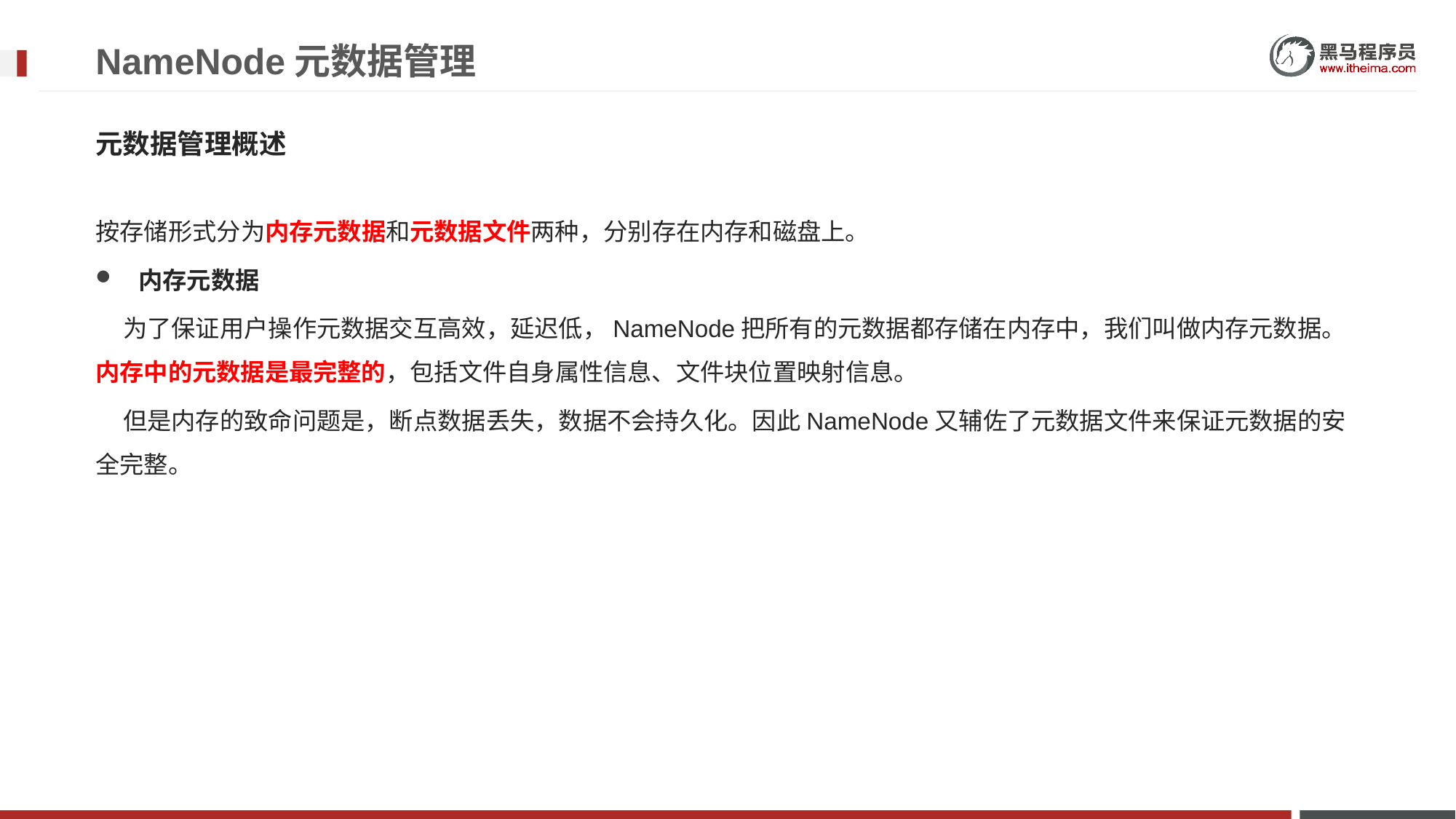

# NameNode元数据管理
元数据管理概述
按存储形式分为内存元数据和元数据文件两种，分别存在内存和磁盘上。
内存元数据
    为了保证用户操作元数据交互高效，延迟低，NameNode把所有的元数据都存储在内存中，我们叫做内存元数据。内存中的元数据是最完整的，包括文件自身属性信息、文件块位置映射信息。
    但是内存的致命问题是，断点数据丢失，数据不会持久化。因此NameNode又辅佐了元数据文件来保证元数据的安全完整。